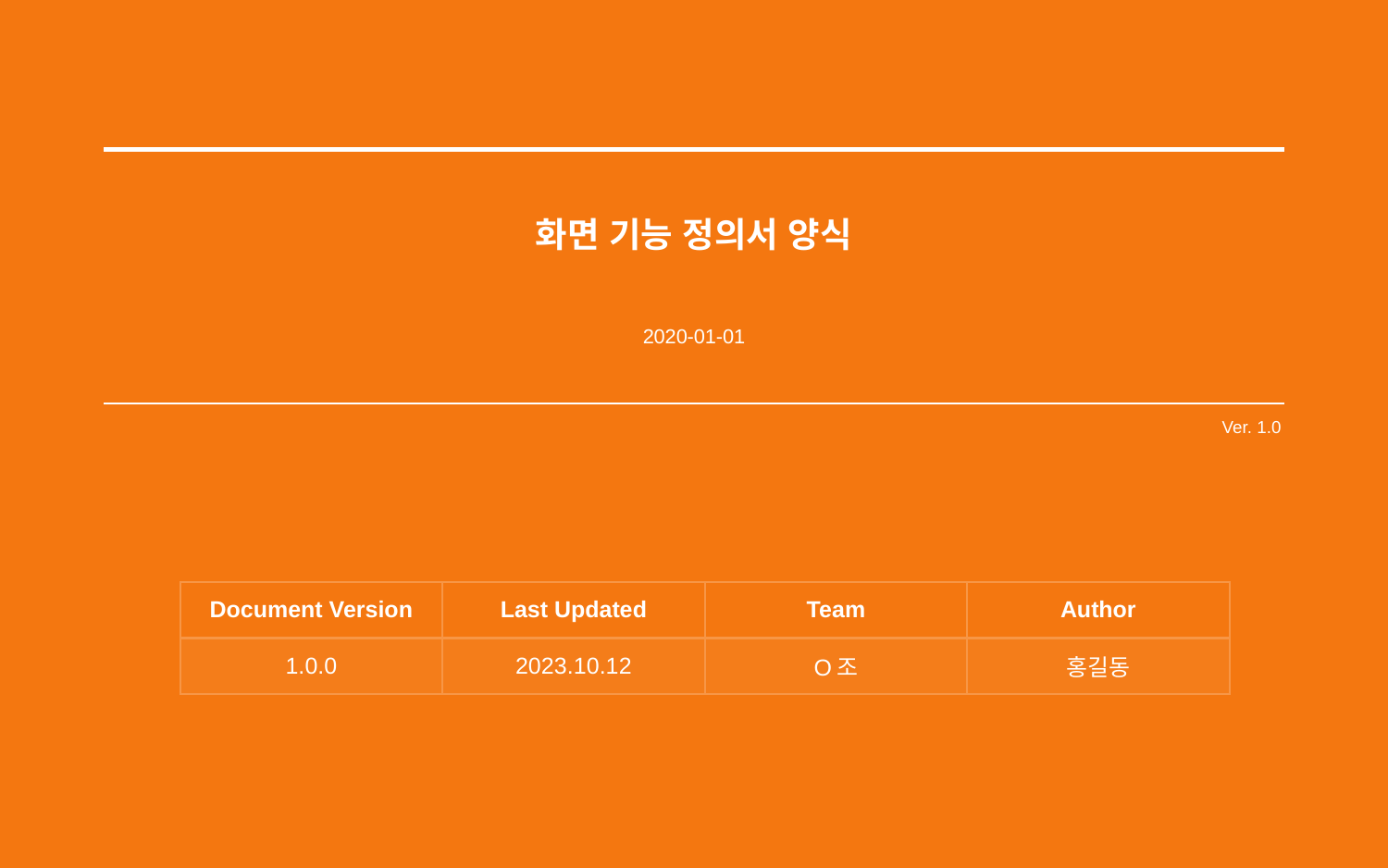

|  |
| --- |
화면 기능 정의서 양식
2020-01-01
Ver. 1.0
| Document Version | Last Updated | Team | Author |
| --- | --- | --- | --- |
| 1.0.0 | 2023.10.12 | O조 | 홍길동 |